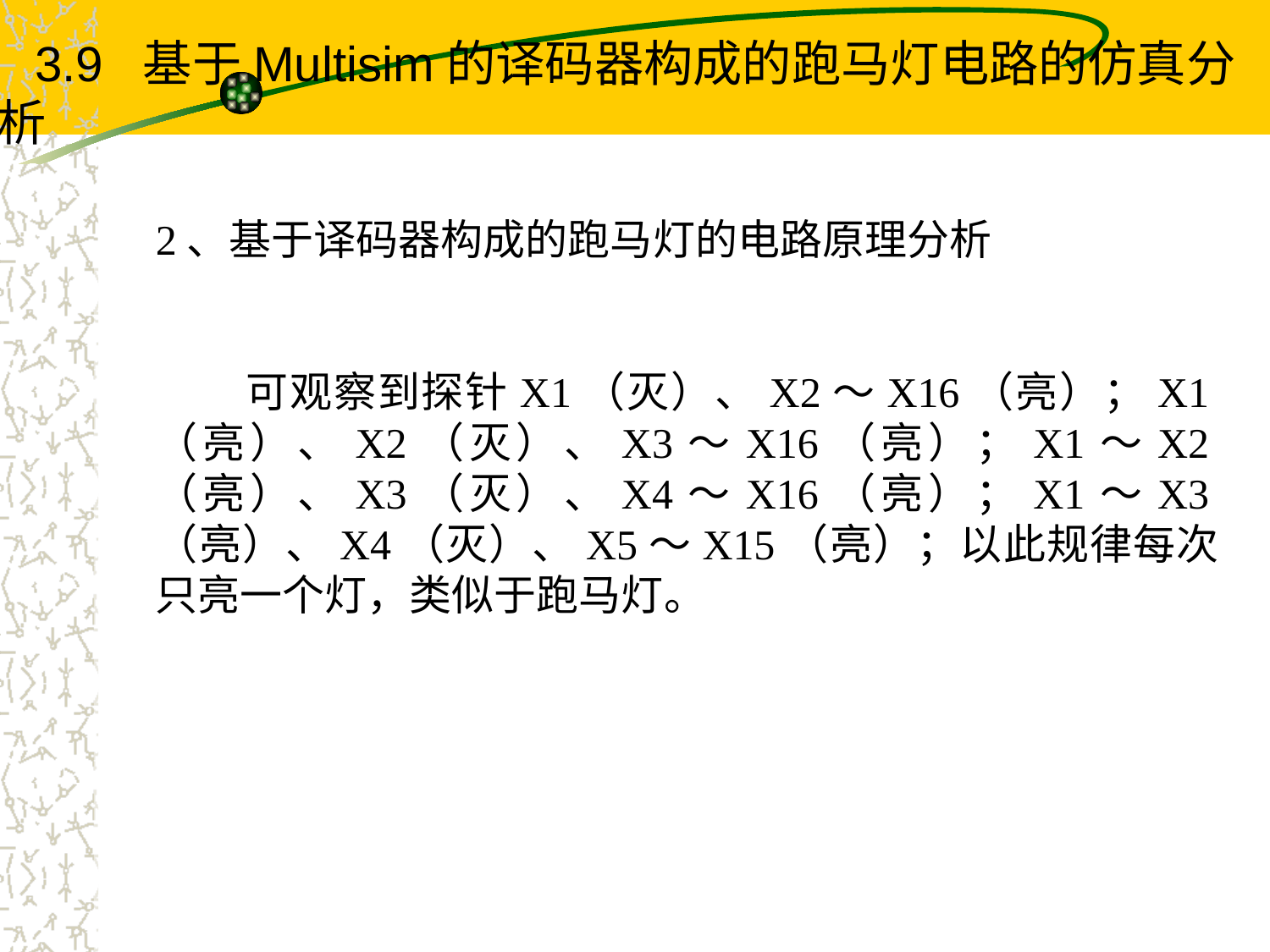

3.9  基于Multisim的译码器构成的跑马灯电路的仿真分析
2、基于译码器构成的跑马灯的电路原理分析

       可观察到探针X1（灭）、X2～X16（亮）；X1（亮）、X2（灭）、X3～X16（亮）；X1～X2（亮）、X3（灭）、X4～X16（亮）；X1～X3（亮）、X4（灭）、X5～X15（亮）；以此规律每次只亮一个灯，类似于跑马灯。